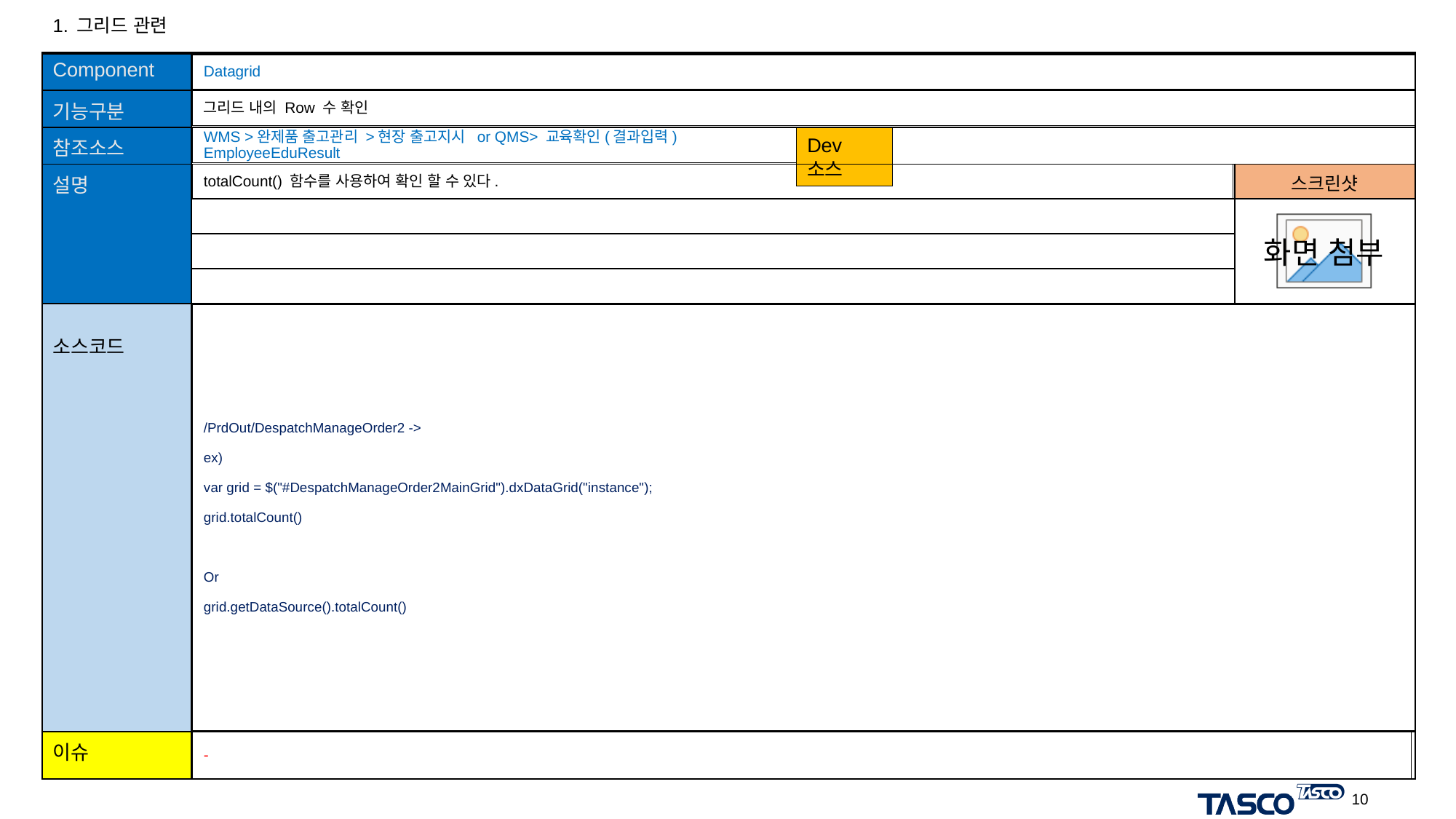

1. 그리드 관련
Datagrid
그리드 내의 Row 수 확인
WMS >완제품 출고관리 >현장 출고지시  or QMS> 교육확인(결과입력) EmployeeEduResult
totalCount() 함수를 사용하여 확인 할 수 있다.

/PrdOut/DespatchManageOrder2 ->
ex)
var grid = $("#DespatchManageOrder2MainGrid").dxDataGrid("instance");
grid.totalCount()

Or
grid.getDataSource().totalCount()
-